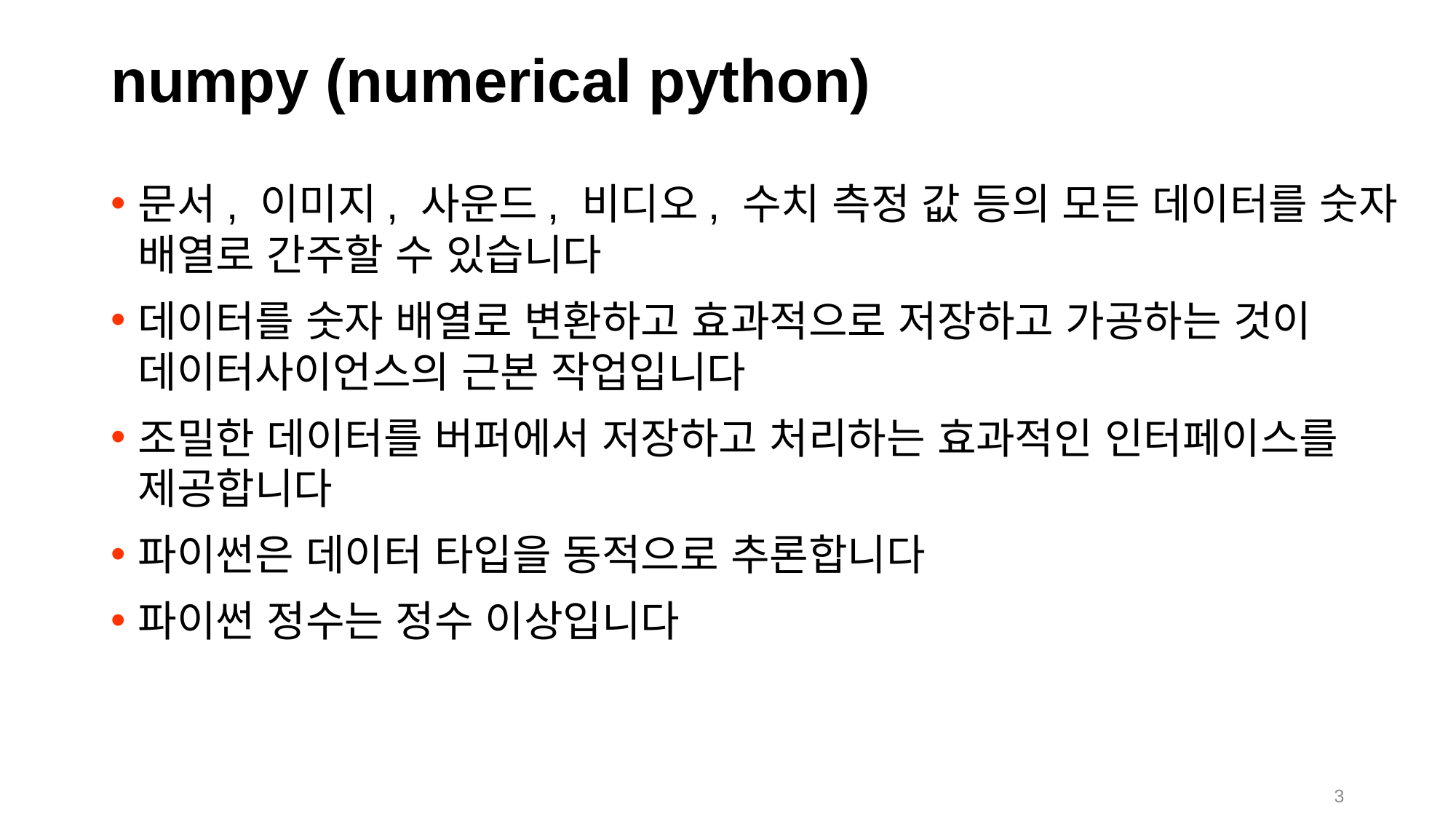

# numpy (numerical python)
문서, 이미지, 사운드, 비디오, 수치 측정 값 등의 모든 데이터를 숫자 배열로 간주할 수 있습니다
데이터를 숫자 배열로 변환하고 효과적으로 저장하고 가공하는 것이 데이터사이언스의 근본 작업입니다
조밀한 데이터를 버퍼에서 저장하고 처리하는 효과적인 인터페이스를 제공합니다
파이썬은 데이터 타입을 동적으로 추론합니다
파이썬 정수는 정수 이상입니다

3